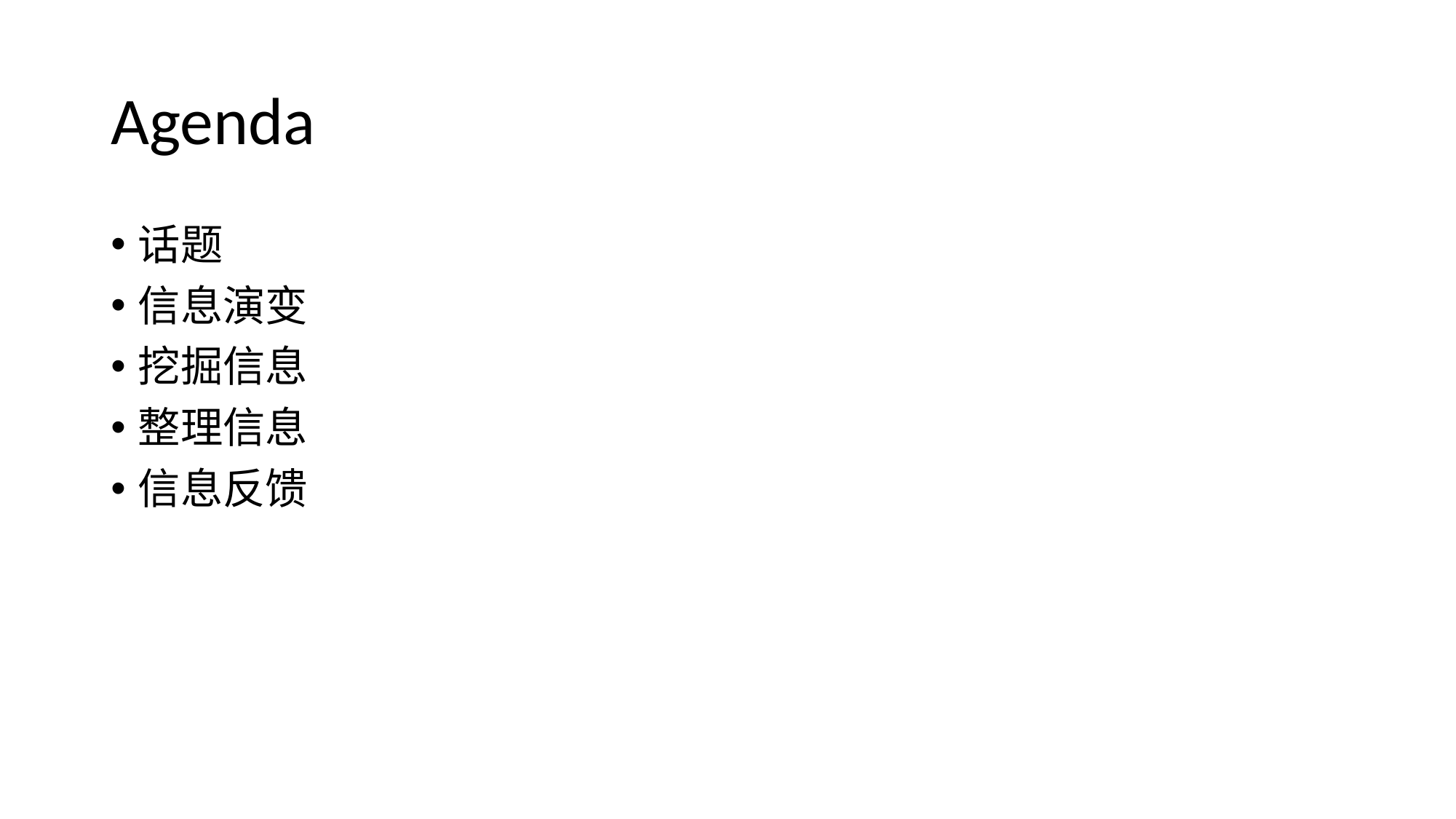

# Agenda
话题
信息演变
挖掘信息
整理信息
信息反馈